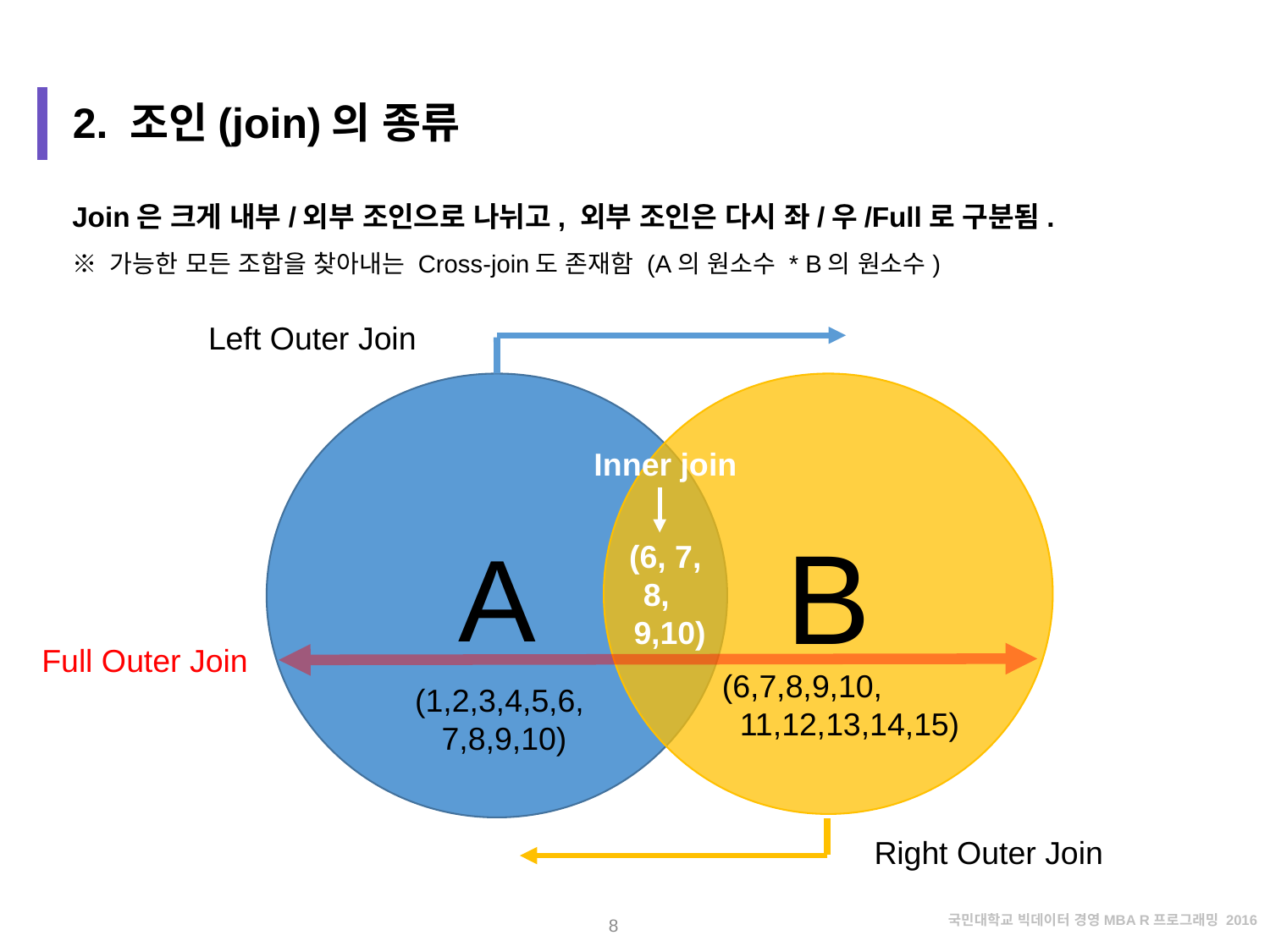

2. 조인(join)의 종류
Join은 크게 내부/외부 조인으로 나뉘고, 외부 조인은 다시 좌/우/Full로 구분됨.
※ 가능한 모든 조합을 찾아내는 Cross-join도 존재함 (A의 원소수 * B의 원소수)

A
B
Left Outer Join
Inner join
(6, 7,
 8,
 9,10)
Full Outer Join
(6,7,8,9,10,
  11,12,13,14,15)
(1,2,3,4,5,6,
   7,8,9,10)
Right Outer Join
8